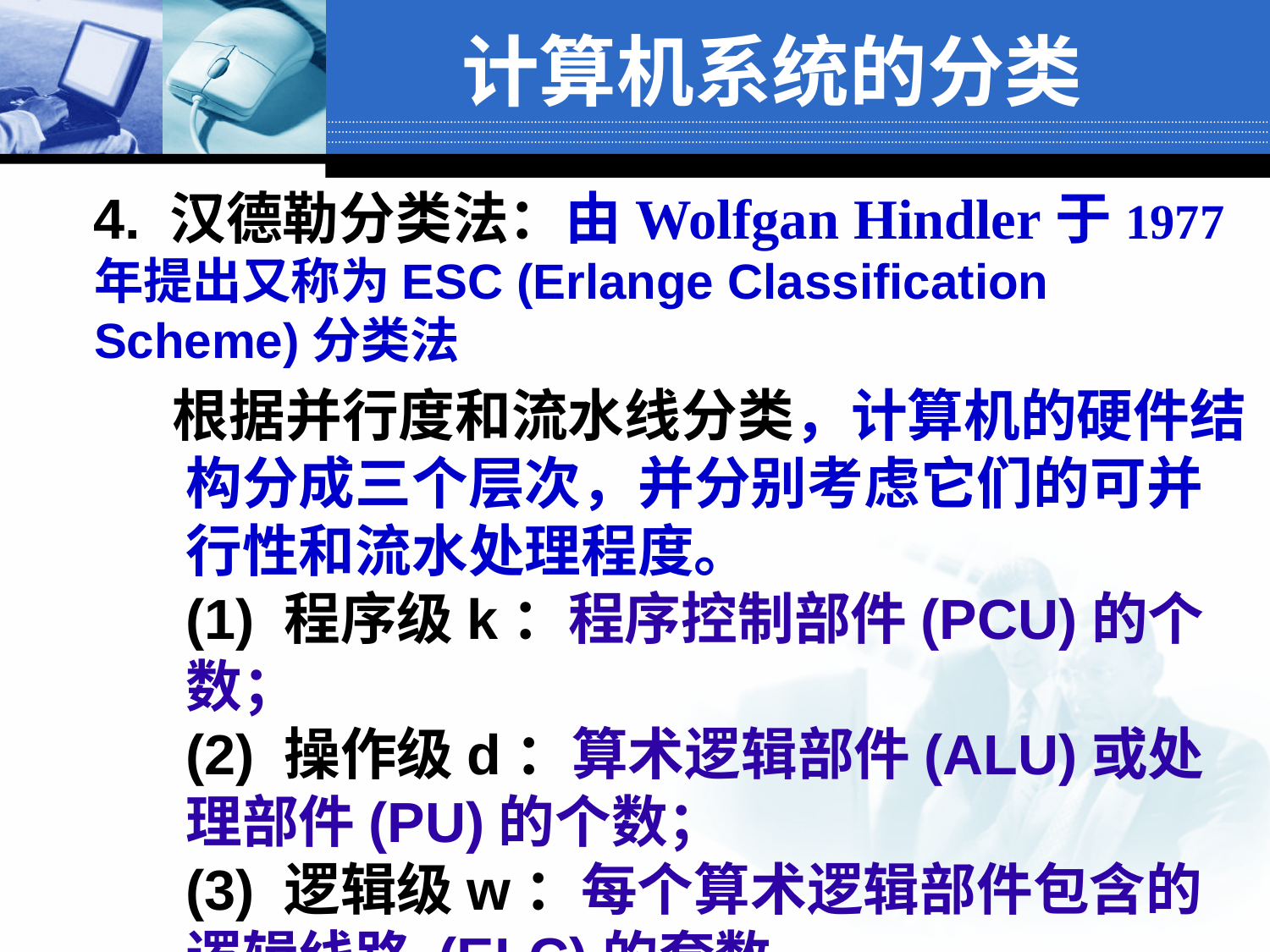

计算机系统的分类
4. 汉德勒分类法：由Wolfgan Hindler于1977年提出又称为ESC (Erlange Classification Scheme)分类法
   根据并行度和流水线分类，计算机的硬件结构分成三个层次，并分别考虑它们的可并行性和流水处理程度。
(1) 程序级k：程序控制部件(PCU)的个数；
(2) 操作级d：算术逻辑部件(ALU)或处理部件(PU)的个数；
(3) 逻辑级w：每个算术逻辑部件包含的逻辑线路 (ELC)的套数。